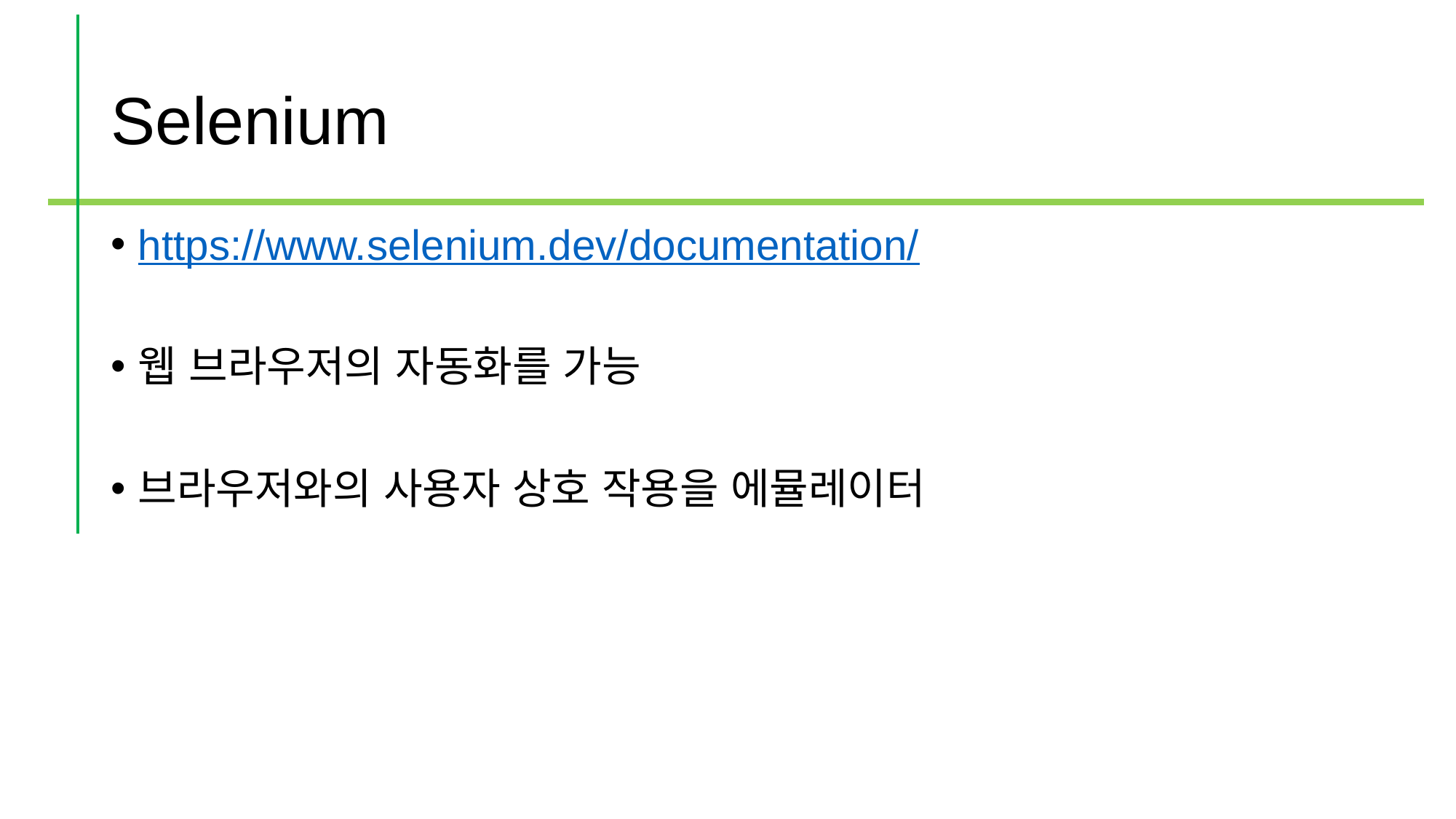

# Selenium
https://www.selenium.dev/documentation/

웹 브라우저의 자동화를 가능

브라우저와의 사용자 상호 작용을 에뮬레이터